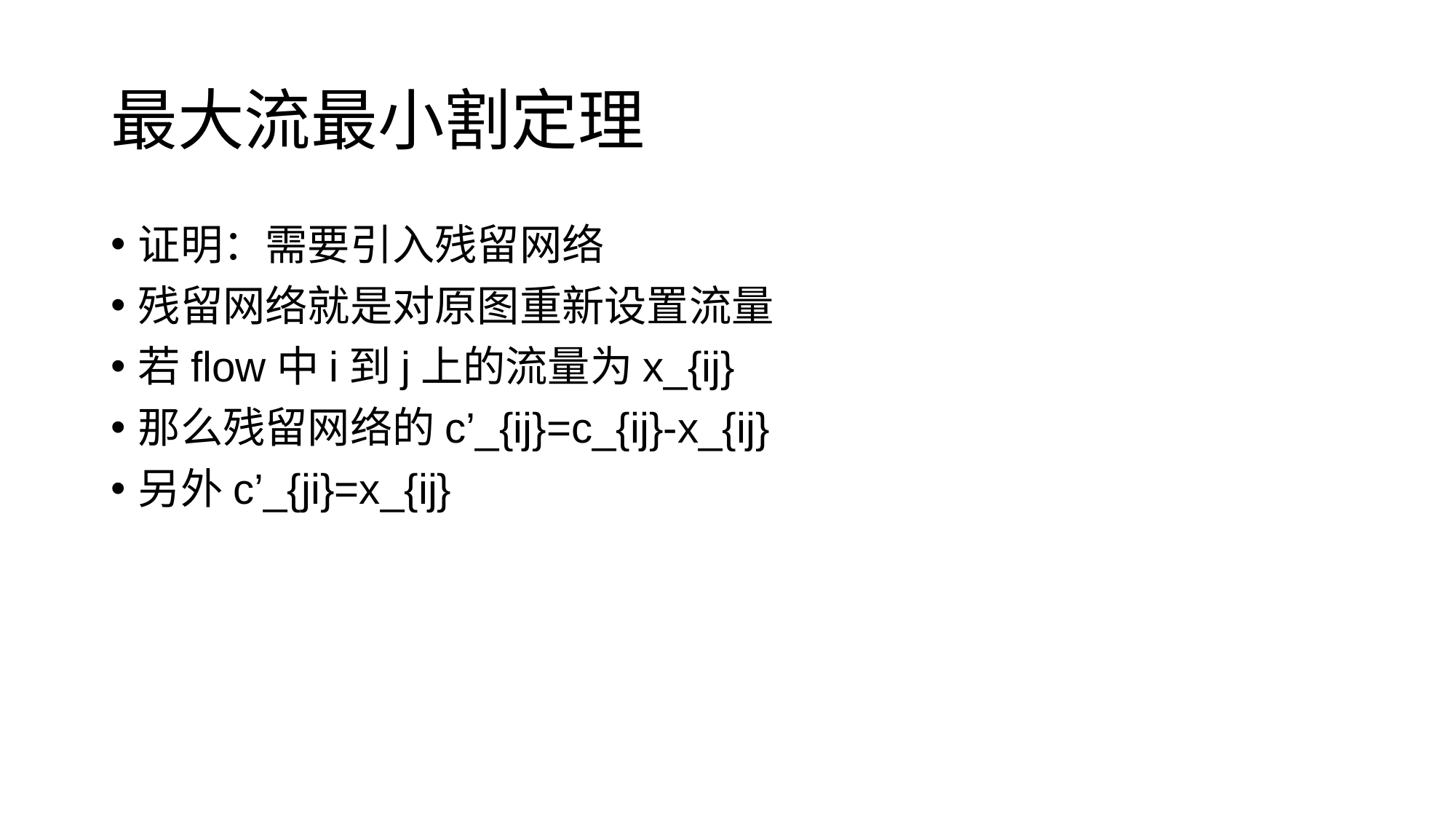

# 最大流最小割定理
证明：需要引入残留网络
残留网络就是对原图重新设置流量
若flow中i到j上的流量为x_{ij}
那么残留网络的c’_{ij}=c_{ij}-x_{ij}
另外c’_{ji}=x_{ij}